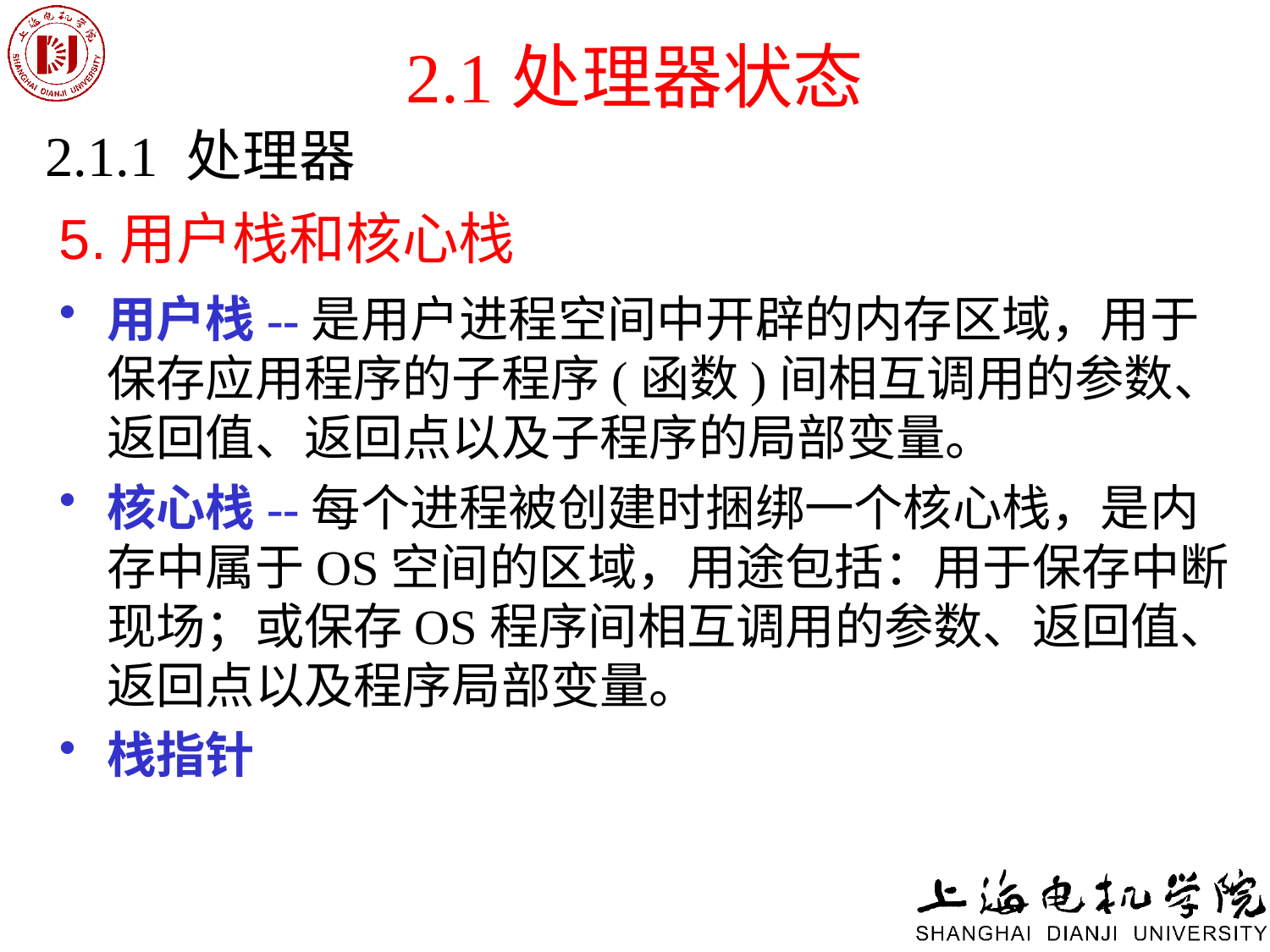

2.1处理器状态
2.1.1 处理器
5.用户栈和核心栈
用户栈--是用户进程空间中开辟的内存区域，用于保存应用程序的子程序(函数)间相互调用的参数、返回值、返回点以及子程序的局部变量。
核心栈--每个进程被创建时捆绑一个核心栈，是内存中属于OS空间的区域，用途包括：用于保存中断现场；或保存OS程序间相互调用的参数、返回值、返回点以及程序局部变量。
栈指针